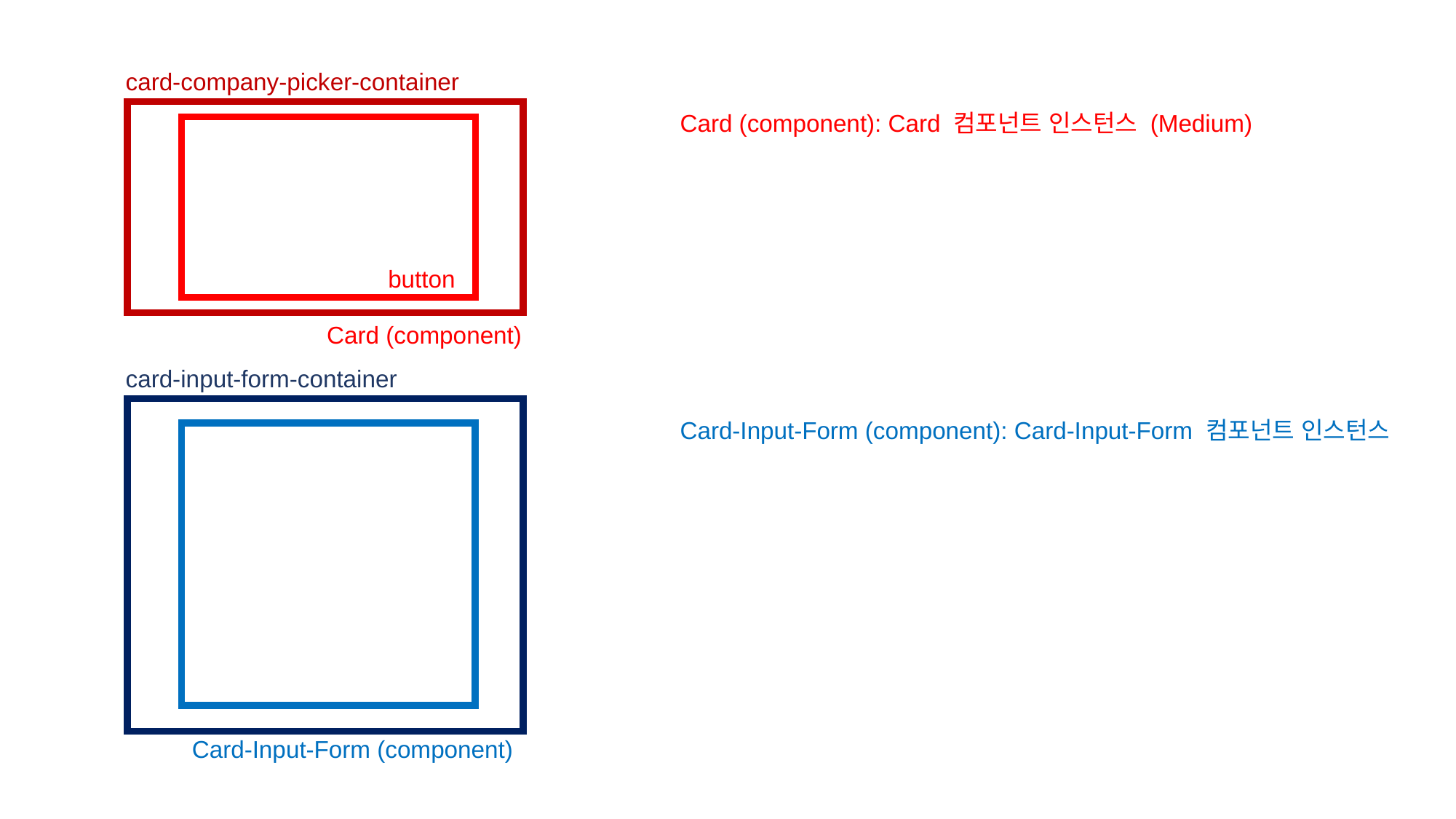

card-company-picker-container

Card (component): Card 컴포넌트 인스턴스 (Medium)

button
Card (component)
card-input-form-container

Card-Input-Form (component): Card-Input-Form 컴포넌트 인스턴스

Card-Input-Form (component)